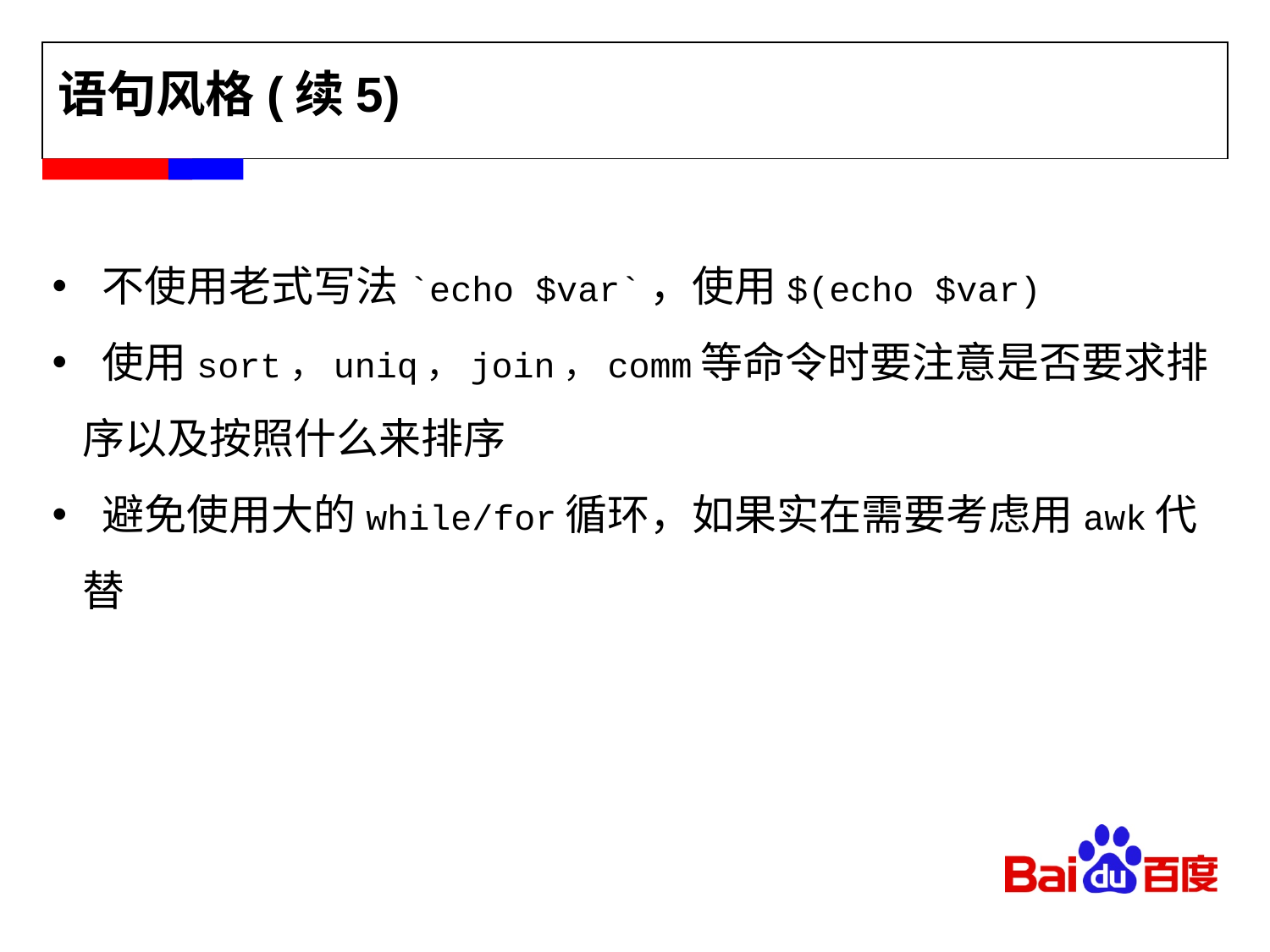

# 语句风格(续5)
 不使用老式写法`echo $var`，使用$(echo $var)
 使用sort，uniq，join，comm等命令时要注意是否要求排序以及按照什么来排序
 避免使用大的while/for循环，如果实在需要考虑用awk代替